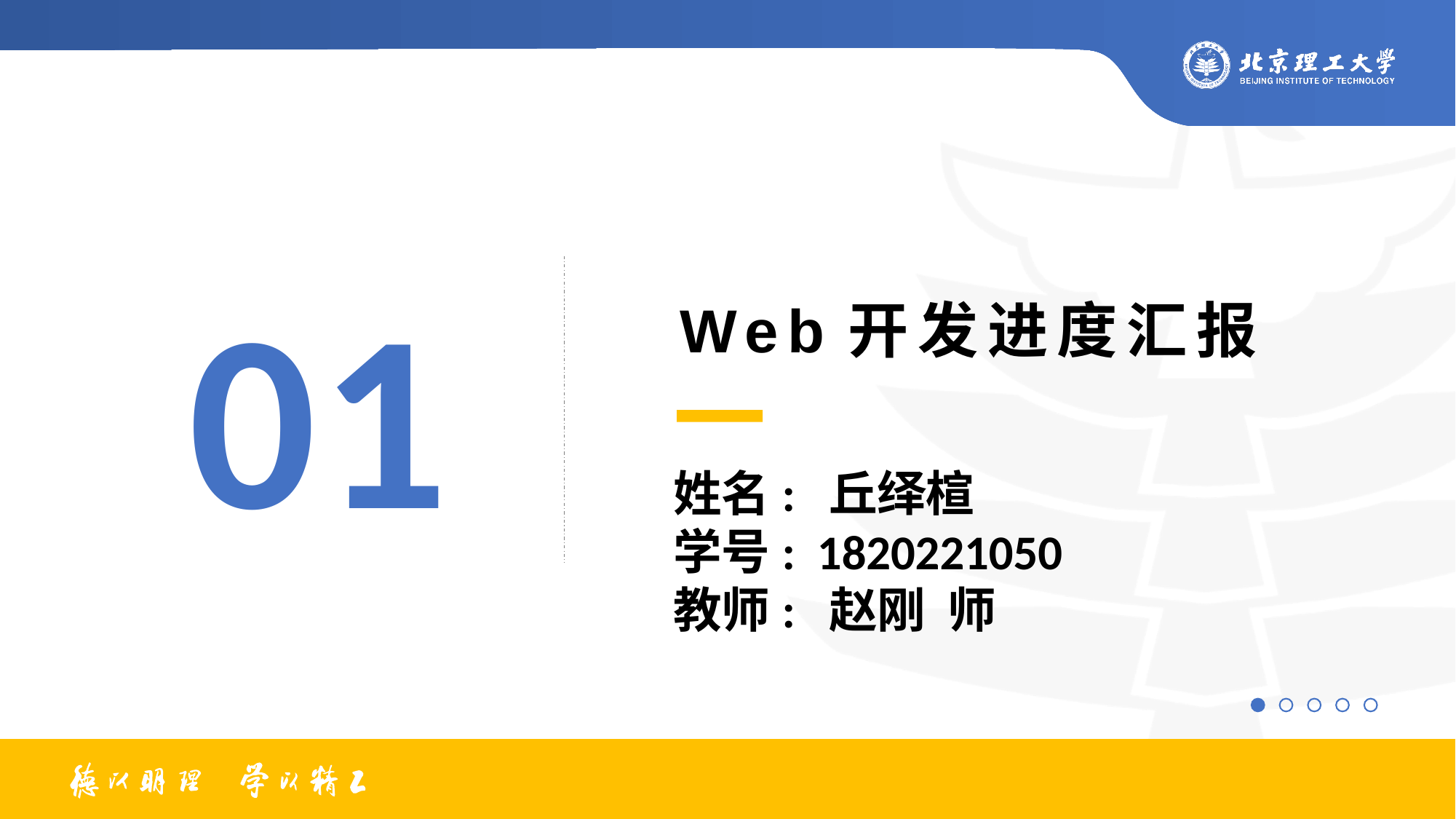

01
Web开发进度汇报

姓名:  丘绎楦
学号:  1820221050
教师:  赵刚  师